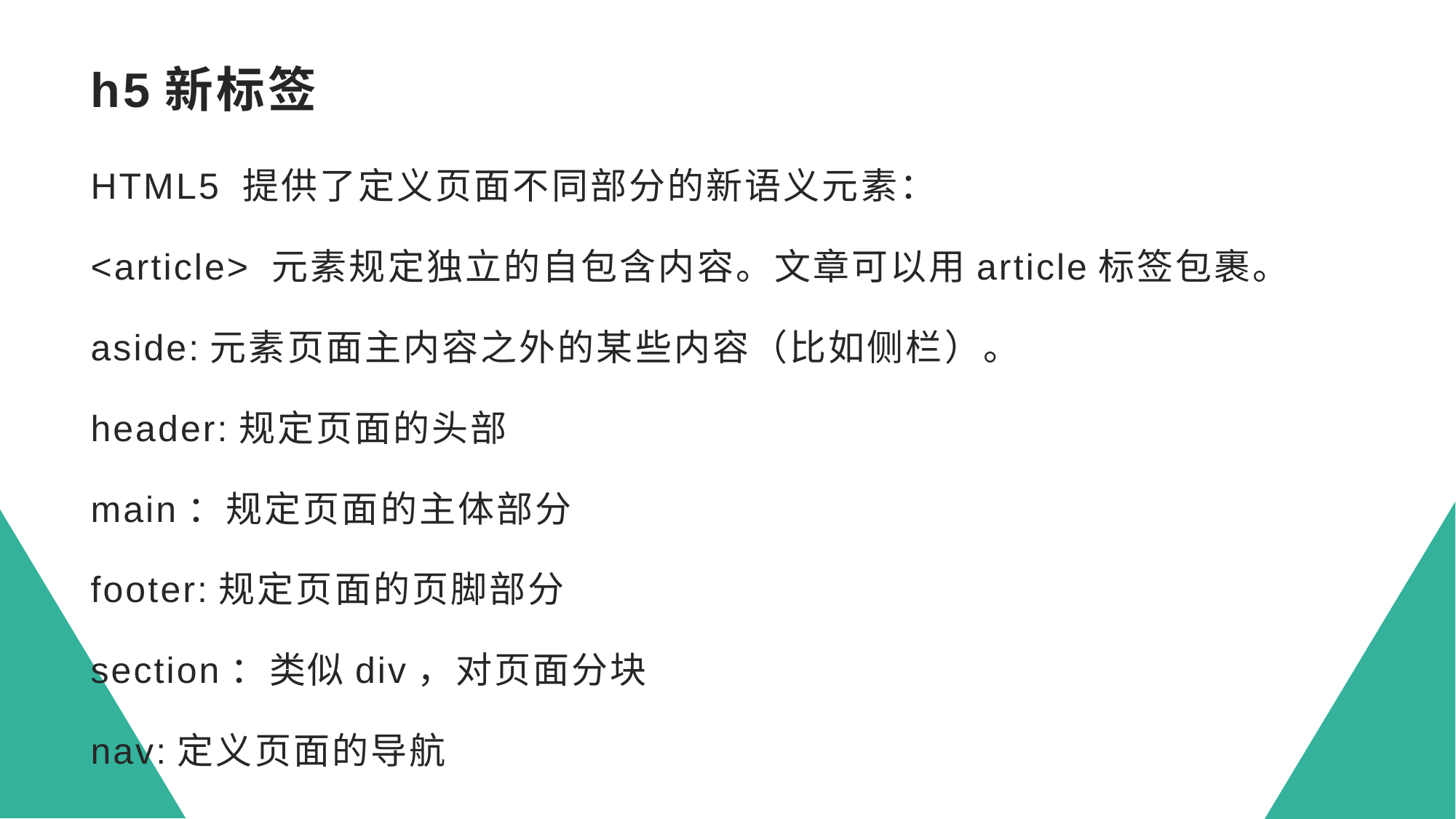

# h5新标签
HTML5 提供了定义页面不同部分的新语义元素：
<article> 元素规定独立的自包含内容。文章可以用article标签包裹。
aside:元素页面主内容之外的某些内容（比如侧栏）。
header:规定页面的头部
main：规定页面的主体部分
footer:规定页面的页脚部分
section：类似div，对页面分块
nav:定义页面的导航